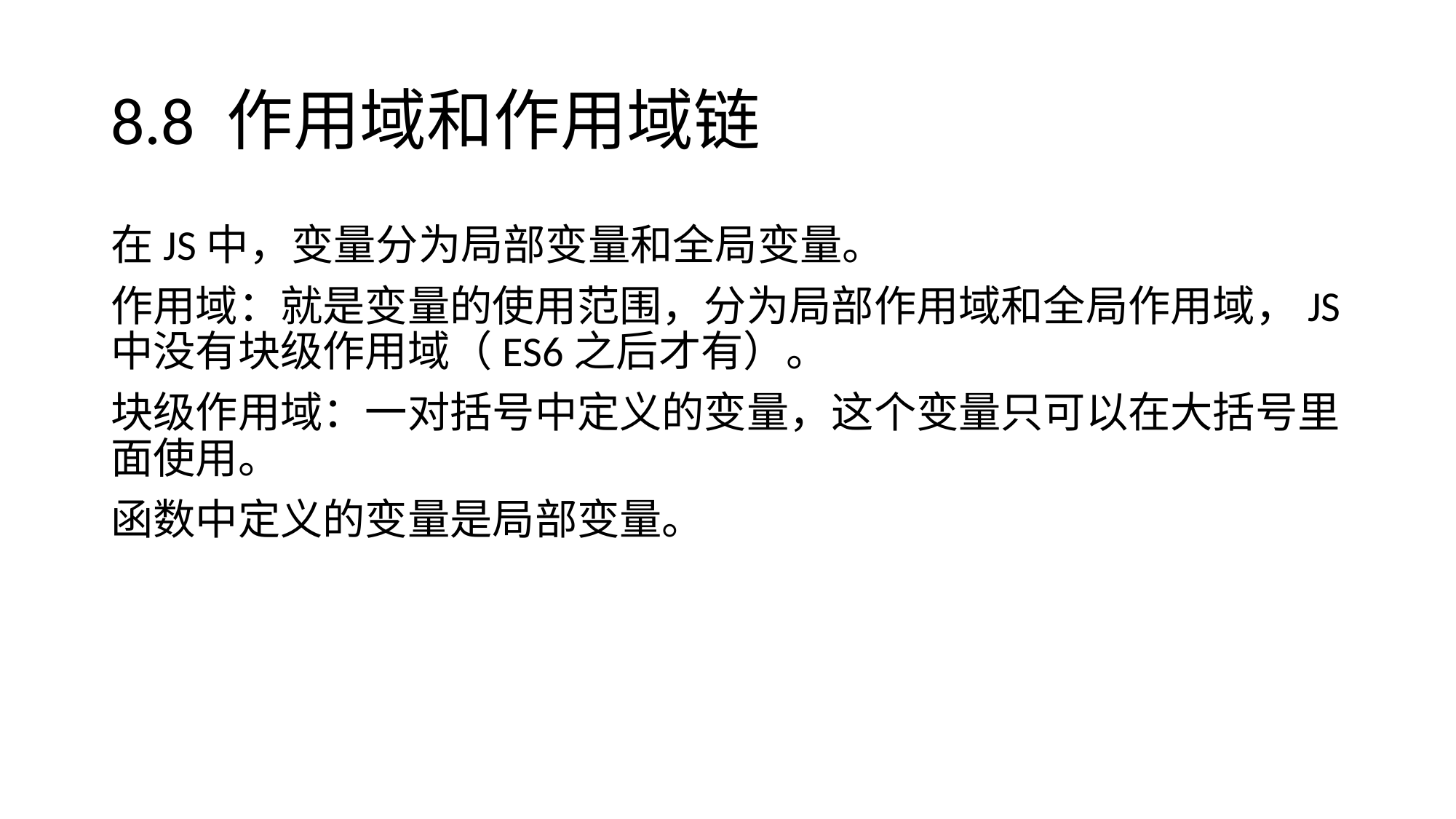

# 8.8 作用域和作用域链
在JS中，变量分为局部变量和全局变量。
作用域：就是变量的使用范围，分为局部作用域和全局作用域，JS中没有块级作用域（ES6之后才有）。
块级作用域：一对括号中定义的变量，这个变量只可以在大括号里面使用。
函数中定义的变量是局部变量。